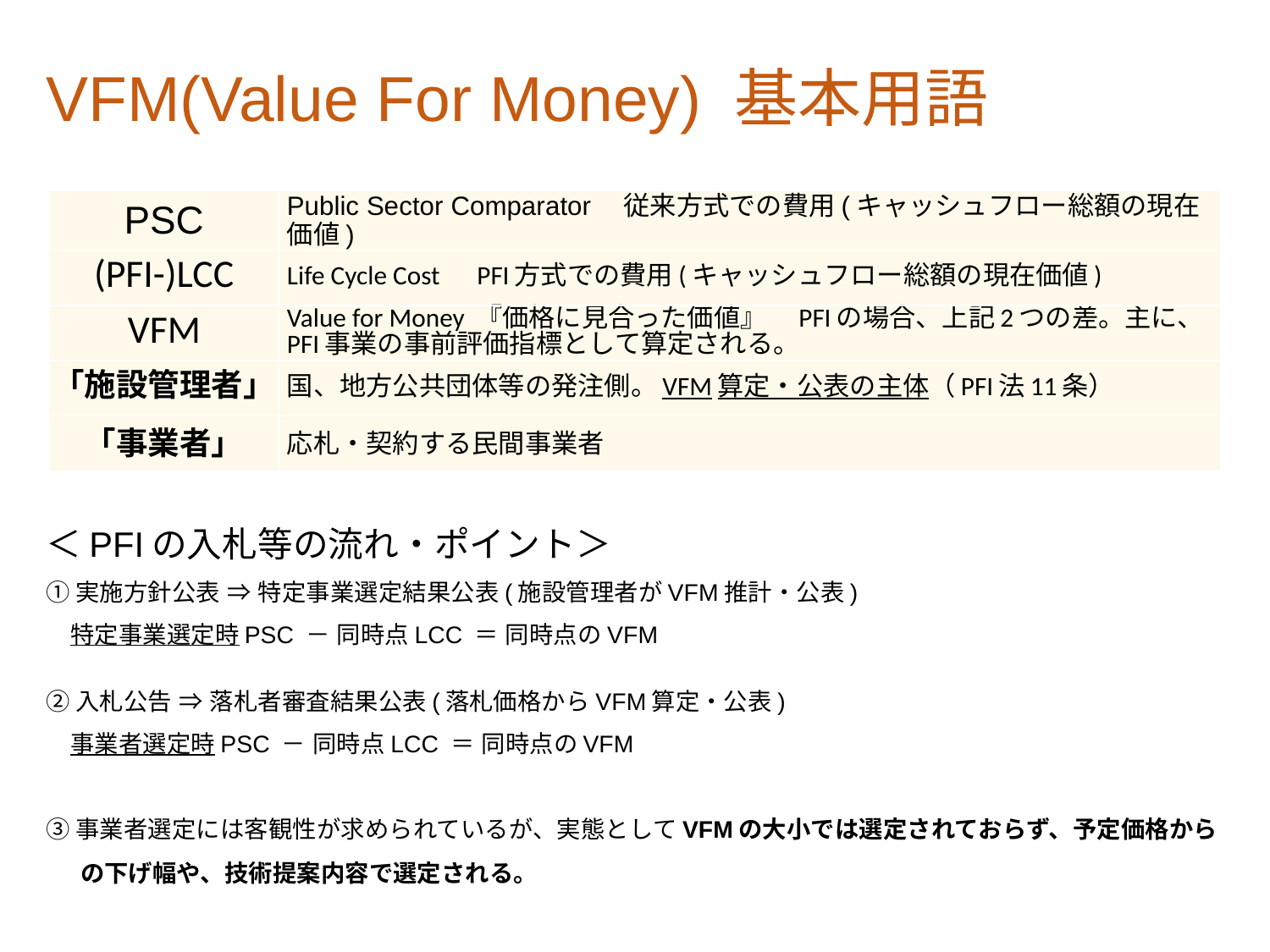

# VFM(Value For Money) 基本用語

＜PFIの入札等の流れ・ポイント＞
①実施方針公表 ⇒ 特定事業選定結果公表(施設管理者がVFM推計・公表)
　特定事業選定時PSC － 同時点LCC ＝ 同時点のVFM

②入札公告 ⇒ 落札者審査結果公表(落札価格からVFM算定・公表)
　事業者選定時PSC － 同時点LCC ＝ 同時点のVFM

③事業者選定には客観性が求められているが、実態としてVFMの大小では選定されておらず、予定価格からの下げ幅や、技術提案内容で選定される。
| PSC | Public Sector Comparator　従来方式での費用(キャッシュフロー総額の現在価値) |
| --- | --- |
| (PFI-)LCC | Life Cycle Cost　PFI方式での費用(キャッシュフロー総額の現在価値) |
| VFM | Value for Money 『価格に見合った価値』　PFIの場合、上記2つの差。主に、PFI事業の事前評価指標として算定される。 |
| 「施設管理者」 | 国、地方公共団体等の発注側。VFM算定・公表の主体（PFI法11条） |
| 「事業者」 | 応札・契約する民間事業者 |